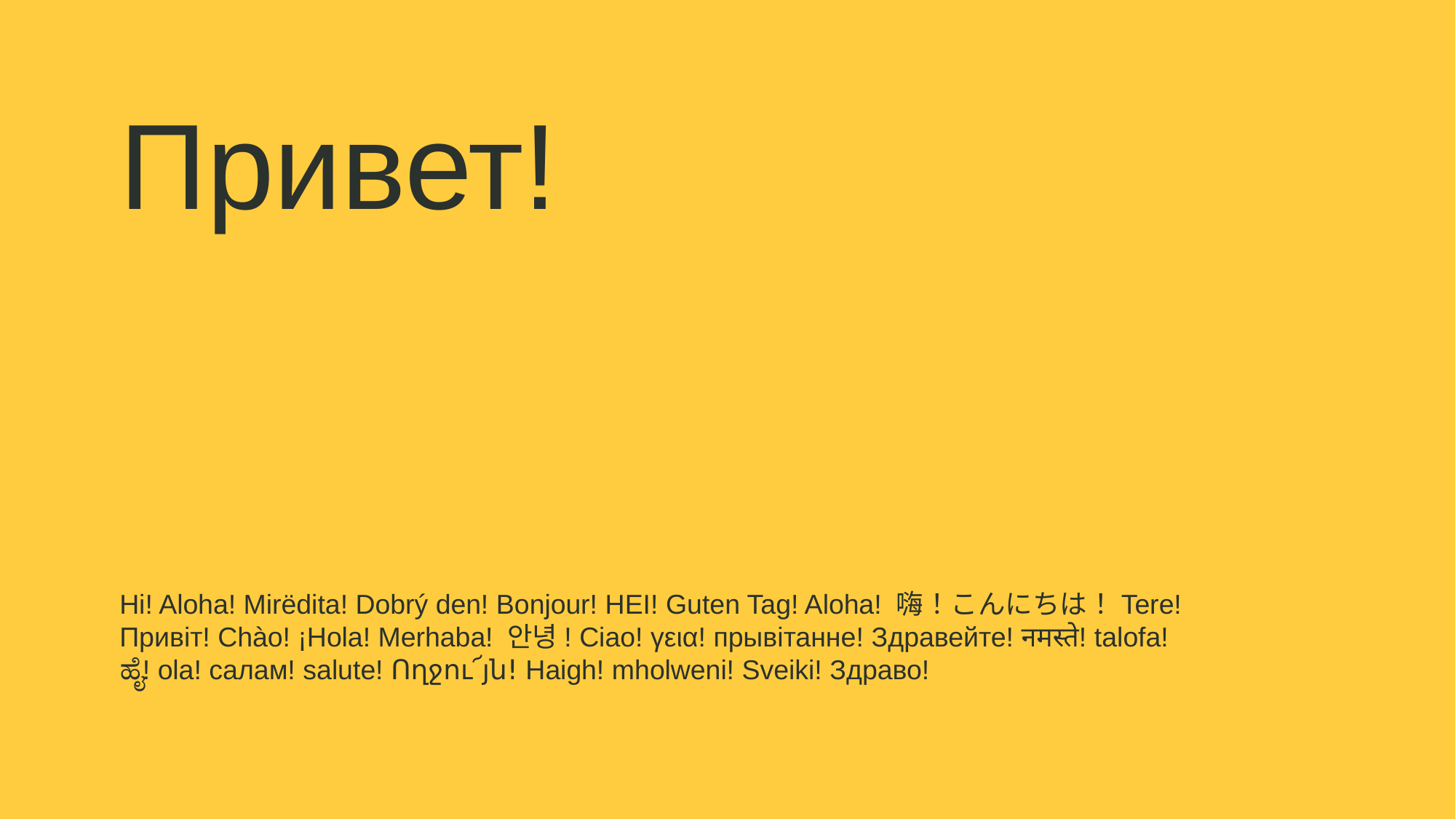

Привет!
Hi! Aloha! Mirëdita! Dobrý den! Bonjour! HEI! Guten Tag! Aloha! 嗨！こんにちは！Tere!
Привіт! Chào! ¡Hola! Merhaba! 안녕! Ciao! γεια! прывітанне! Здравейте! नमस्ते! talofa!
ಹೈ! ola! салам! salute! Ողջու՜յն! Haigh! mholweni! Sveiki! Здраво!